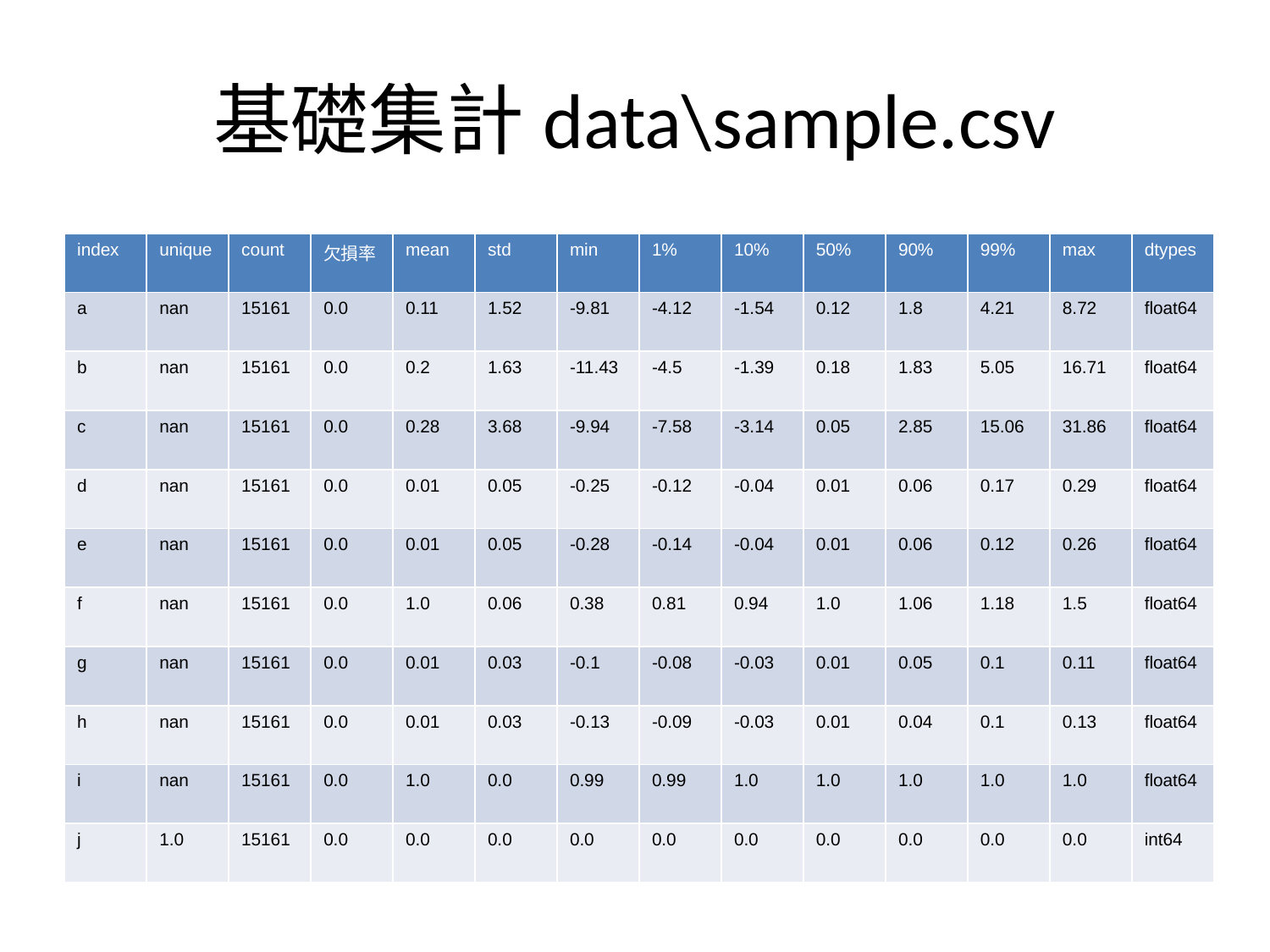

# 基礎集計data\sample.csv

| index | unique | count | 欠損率 | mean | std | min | 1% | 10% | 50% | 90% | 99% | max | dtypes |
| --- | --- | --- | --- | --- | --- | --- | --- | --- | --- | --- | --- | --- | --- |
| a | nan | 15161 | 0.0 | 0.11 | 1.52 | -9.81 | -4.12 | -1.54 | 0.12 | 1.8 | 4.21 | 8.72 | float64 |
| b | nan | 15161 | 0.0 | 0.2 | 1.63 | -11.43 | -4.5 | -1.39 | 0.18 | 1.83 | 5.05 | 16.71 | float64 |
| c | nan | 15161 | 0.0 | 0.28 | 3.68 | -9.94 | -7.58 | -3.14 | 0.05 | 2.85 | 15.06 | 31.86 | float64 |
| d | nan | 15161 | 0.0 | 0.01 | 0.05 | -0.25 | -0.12 | -0.04 | 0.01 | 0.06 | 0.17 | 0.29 | float64 |
| e | nan | 15161 | 0.0 | 0.01 | 0.05 | -0.28 | -0.14 | -0.04 | 0.01 | 0.06 | 0.12 | 0.26 | float64 |
| f | nan | 15161 | 0.0 | 1.0 | 0.06 | 0.38 | 0.81 | 0.94 | 1.0 | 1.06 | 1.18 | 1.5 | float64 |
| g | nan | 15161 | 0.0 | 0.01 | 0.03 | -0.1 | -0.08 | -0.03 | 0.01 | 0.05 | 0.1 | 0.11 | float64 |
| h | nan | 15161 | 0.0 | 0.01 | 0.03 | -0.13 | -0.09 | -0.03 | 0.01 | 0.04 | 0.1 | 0.13 | float64 |
| i | nan | 15161 | 0.0 | 1.0 | 0.0 | 0.99 | 0.99 | 1.0 | 1.0 | 1.0 | 1.0 | 1.0 | float64 |
| j | 1.0 | 15161 | 0.0 | 0.0 | 0.0 | 0.0 | 0.0 | 0.0 | 0.0 | 0.0 | 0.0 | 0.0 | int64 |